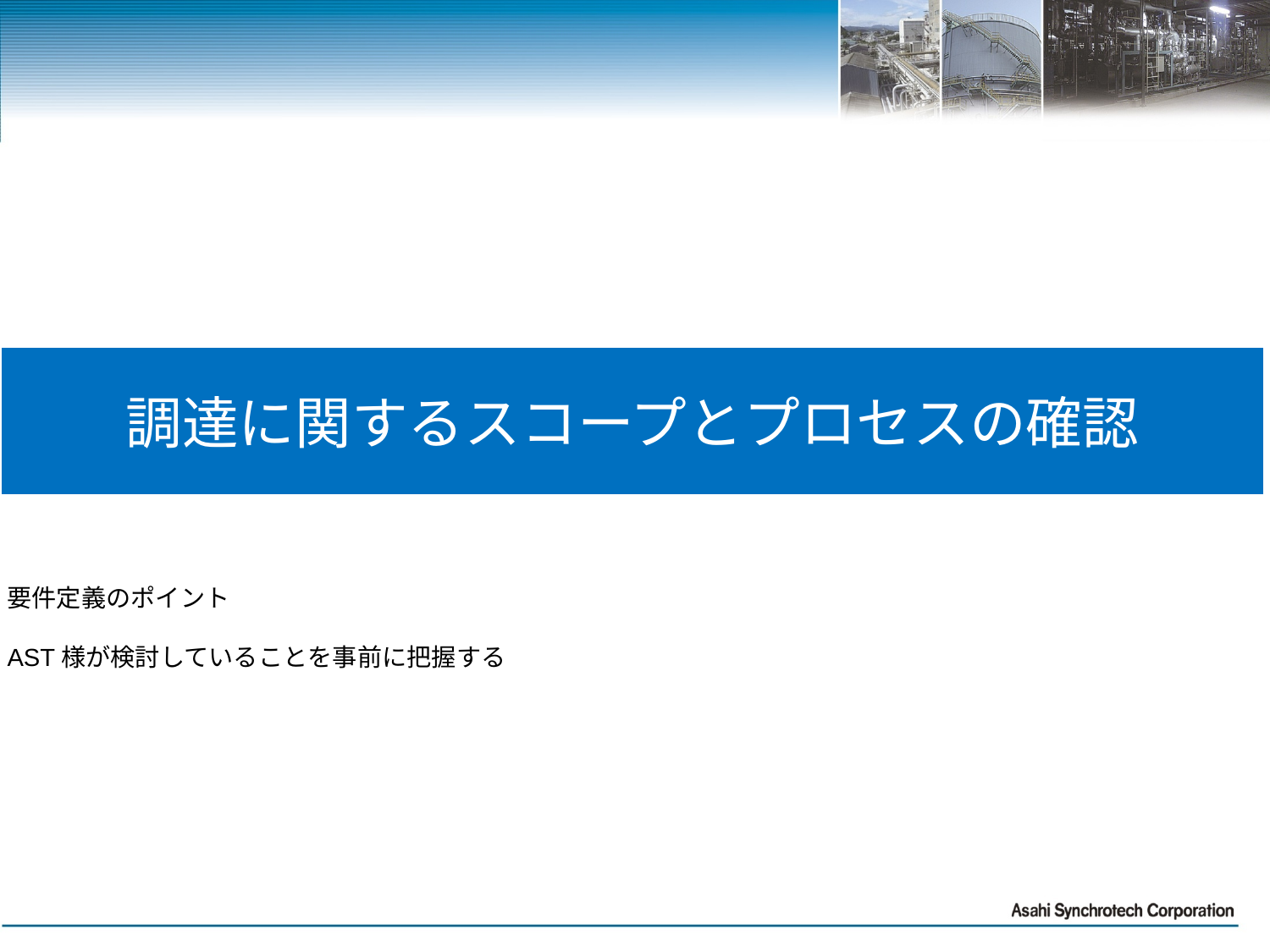

調達に関するスコープとプロセスの確認
■要件定義のポイント

・AST様が検討していることを事前に把握する